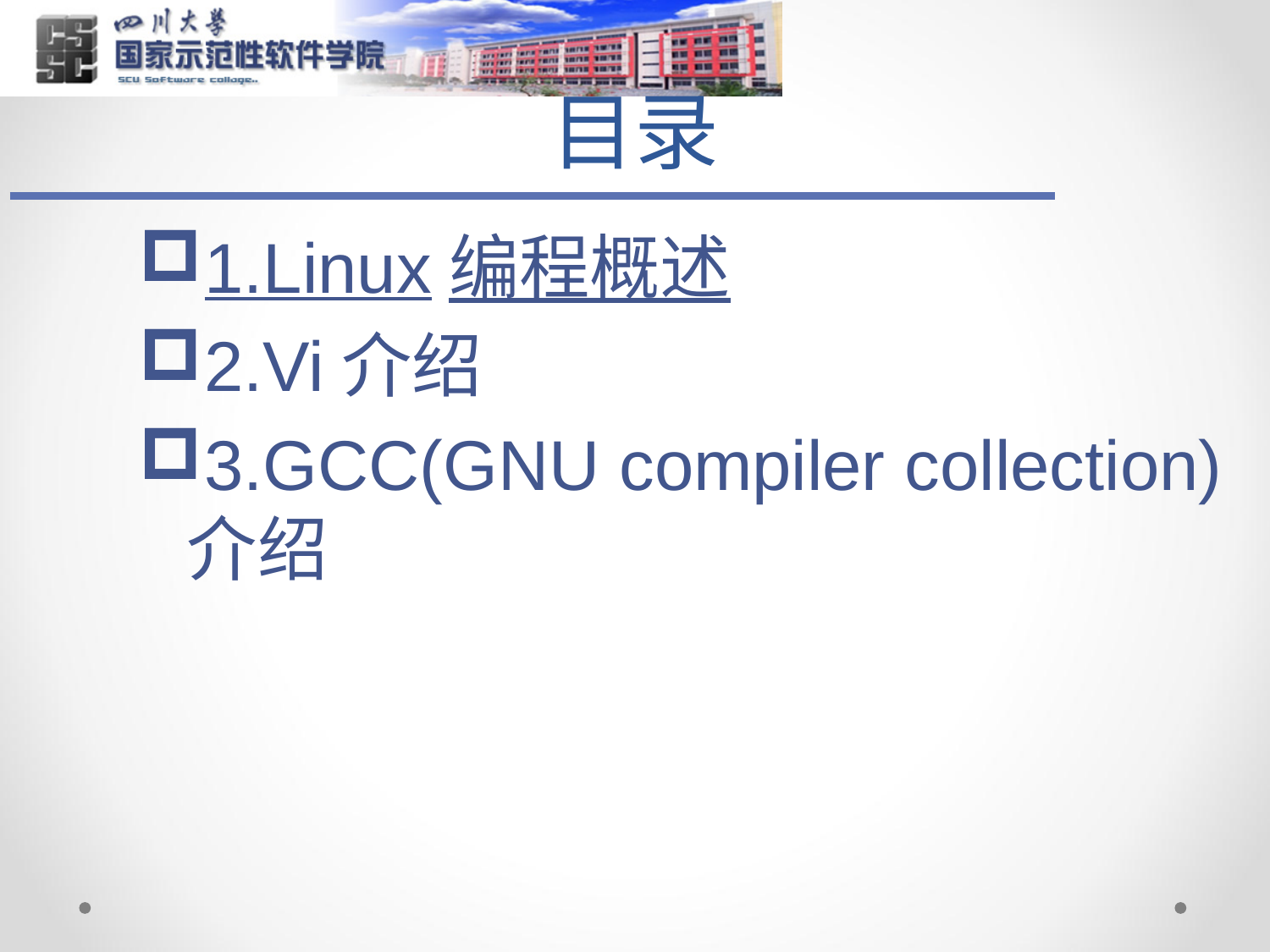

# 目录
1.Linux编程概述
2.Vi介绍
3.GCC(GNU compiler collection)介绍